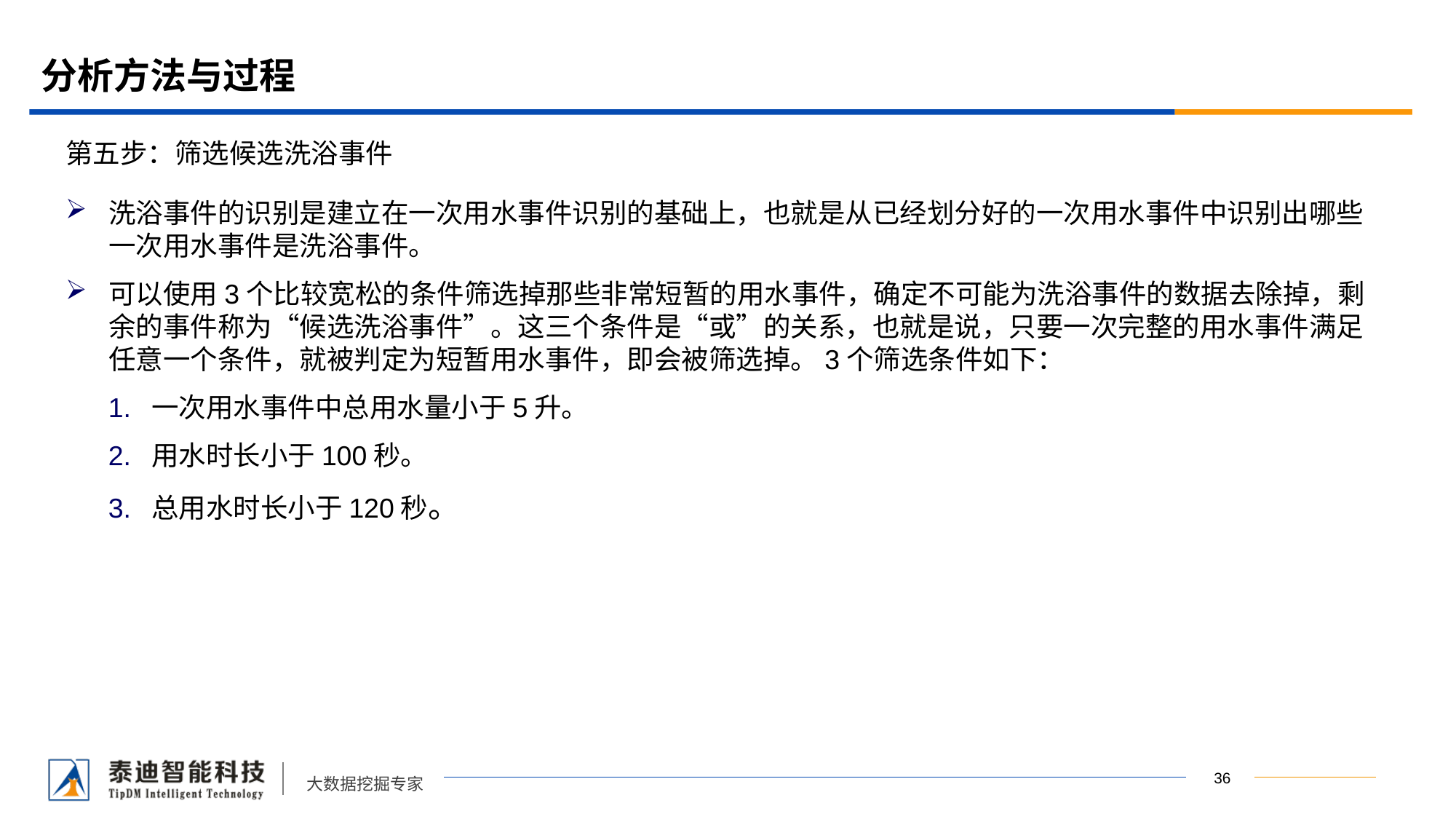

# 分析方法与过程
第五步：筛选候选洗浴事件

洗浴事件的识别是建立在一次用水事件识别的基础上，也就是从已经划分好的一次用水事件中识别出哪些一次用水事件是洗浴事件。
可以使用3个比较宽松的条件筛选掉那些非常短暂的用水事件，确定不可能为洗浴事件的数据去除掉，剩余的事件称为“候选洗浴事件”。这三个条件是“或”的关系，也就是说，只要一次完整的用水事件满足任意一个条件，就被判定为短暂用水事件，即会被筛选掉。3个筛选条件如下：
一次用水事件中总用水量小于5升。
用水时长小于100秒。
总用水时长小于120秒。